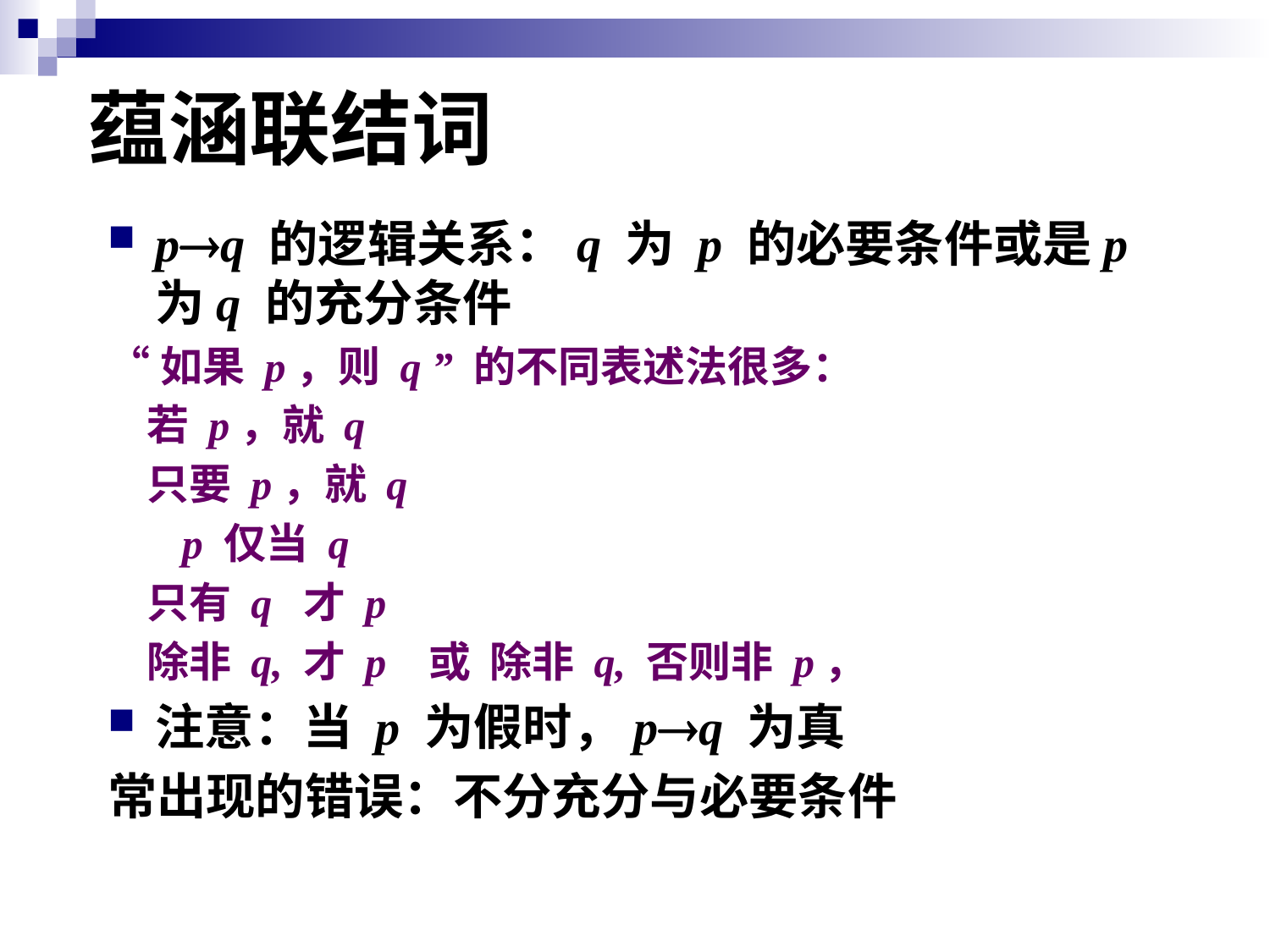

蕴涵联结词
p→q 的逻辑关系：q 为 p 的必要条件或是p为q 的充分条件
“如果 p，则 q ” 的不同表述法很多：
   若 p，就 q
   只要 p，就 q
       p 仅当 q
   只有 q  才 p
   除非 q, 才 p   或  除非 q, 否则非 p，
注意：当 p 为假时，p→q 为真
常出现的错误：不分充分与必要条件